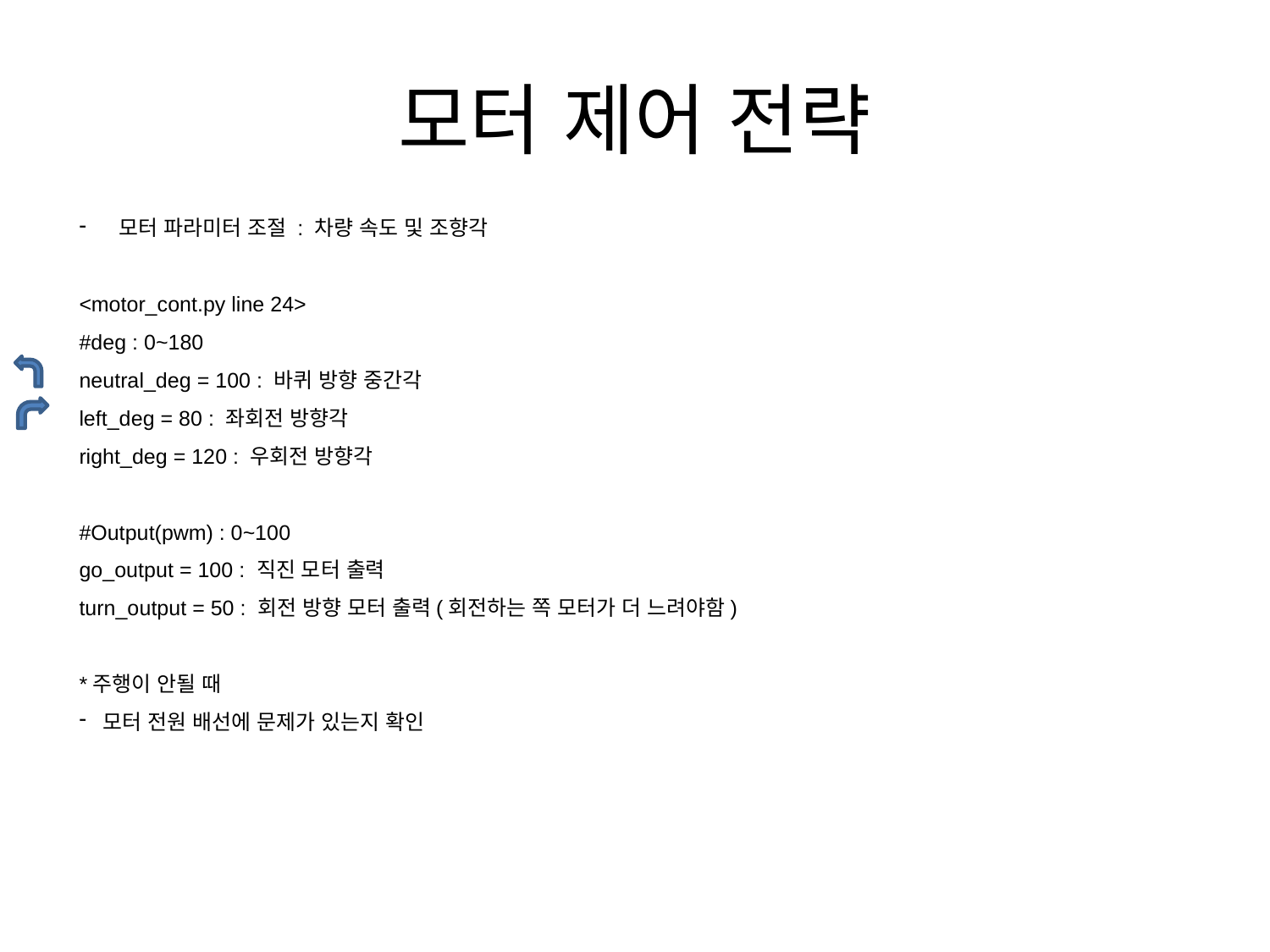

# 모터 제어 전략
모터 파라미터 조절 : 차량 속도 및 조향각

<motor_cont.py line 24>
#deg : 0~180
neutral_deg = 100 : 바퀴 방향 중간각
left_deg = 80 : 좌회전 방향각
right_deg = 120 : 우회전 방향각

#Output(pwm) : 0~100
go_output = 100 : 직진 모터 출력
turn_output = 50 : 회전 방향 모터 출력(회전하는 쪽 모터가 더 느려야함)

*주행이 안될 때
모터 전원 배선에 문제가 있는지 확인